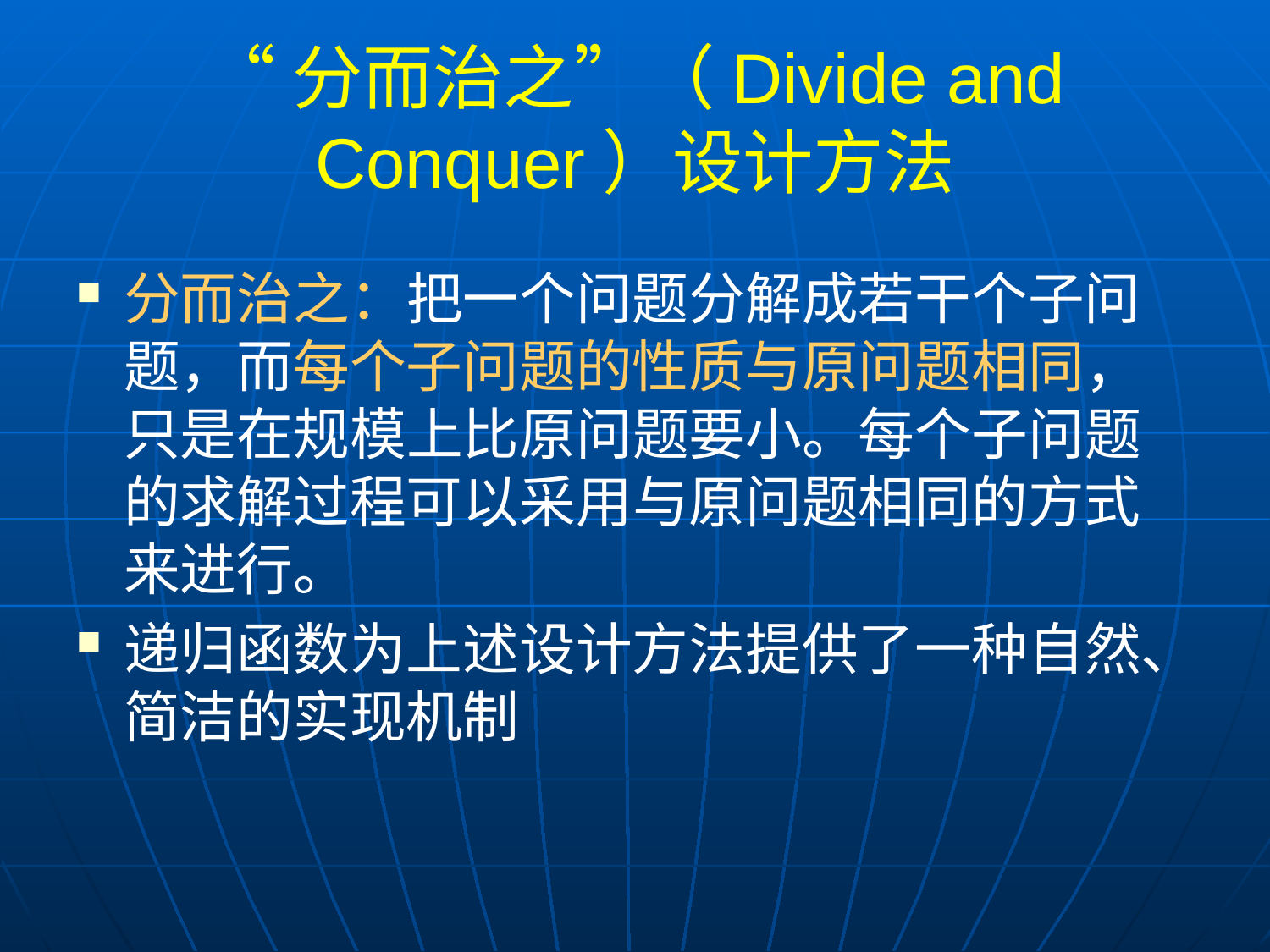

# “分而治之”（Divide and Conquer）设计方法
分而治之：把一个问题分解成若干个子问题，而每个子问题的性质与原问题相同，只是在规模上比原问题要小。每个子问题的求解过程可以采用与原问题相同的方式来进行。
递归函数为上述设计方法提供了一种自然、简洁的实现机制